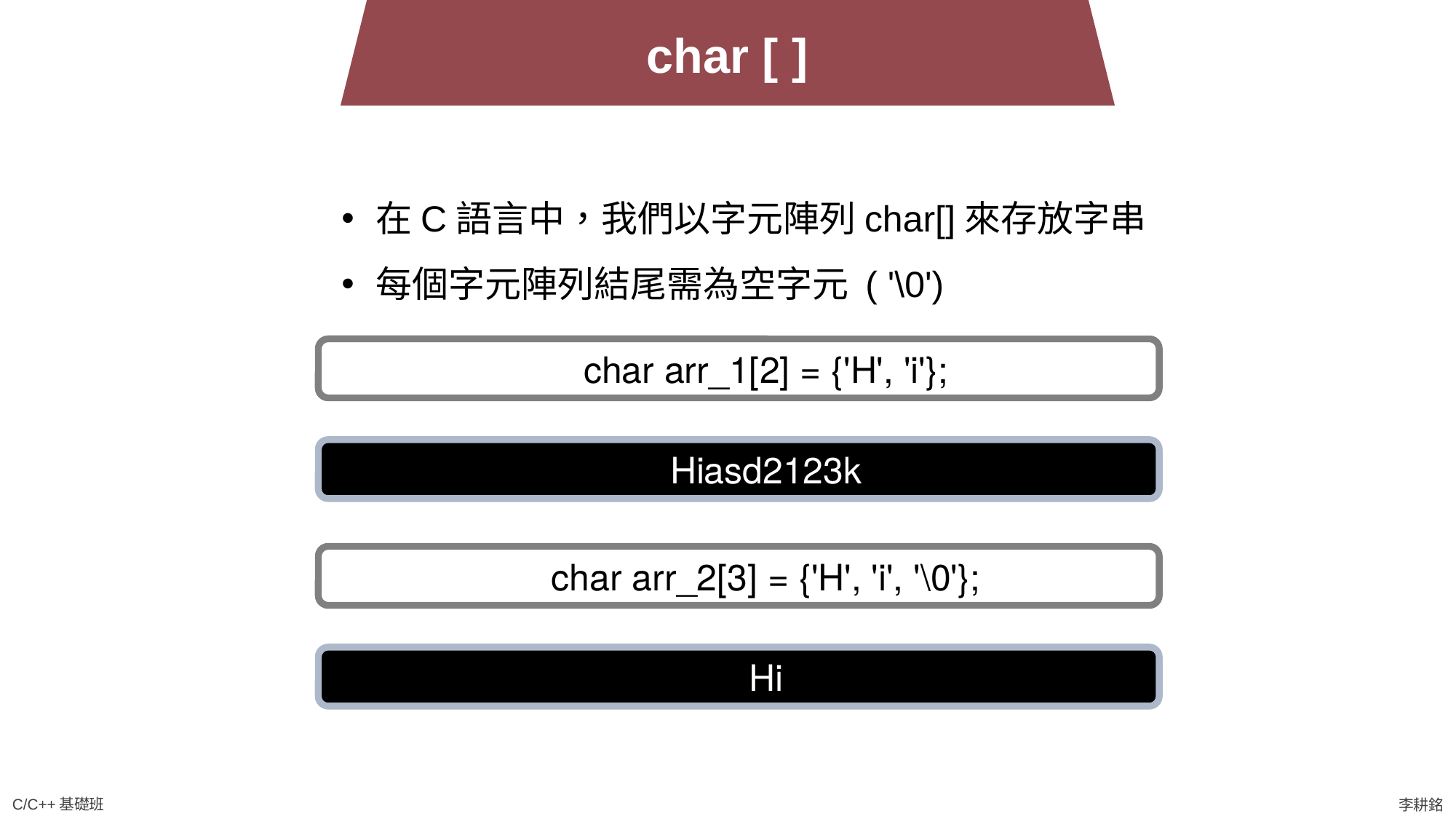

char [ ]
在C語言中，我們以字元陣列char[]來存放字串
每個字元陣列結尾需為空字元 ( '\0')
char arr_1[2] = {'H', 'i'};
Hiasd2123k
char arr_2[3] = {'H', 'i', '\0'};
Hi
C/C++基礎班
李耕銘